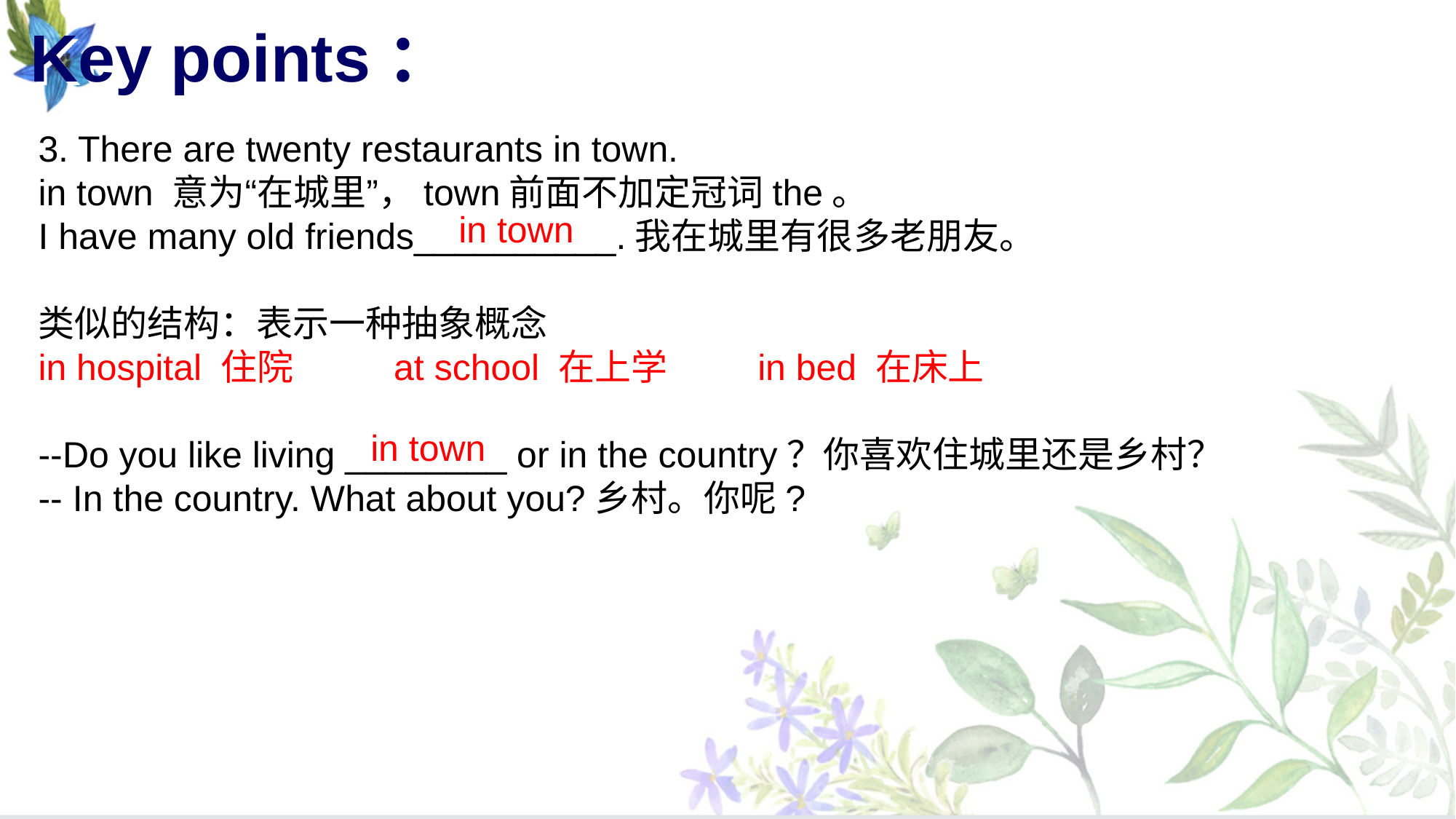

# Key points：
3. There are twenty restaurants in town.
in town 意为“在城里”，town前面不加定冠词the。
I have many old friends__________.我在城里有很多老朋友。

类似的结构：表示一种抽象概念
in hospital 住院         at school 在上学        in bed 在床上

--Do you like living ________ or in the country？你喜欢住城里还是乡村？
-- In the country. What about you?乡村。你呢?

in town
in town